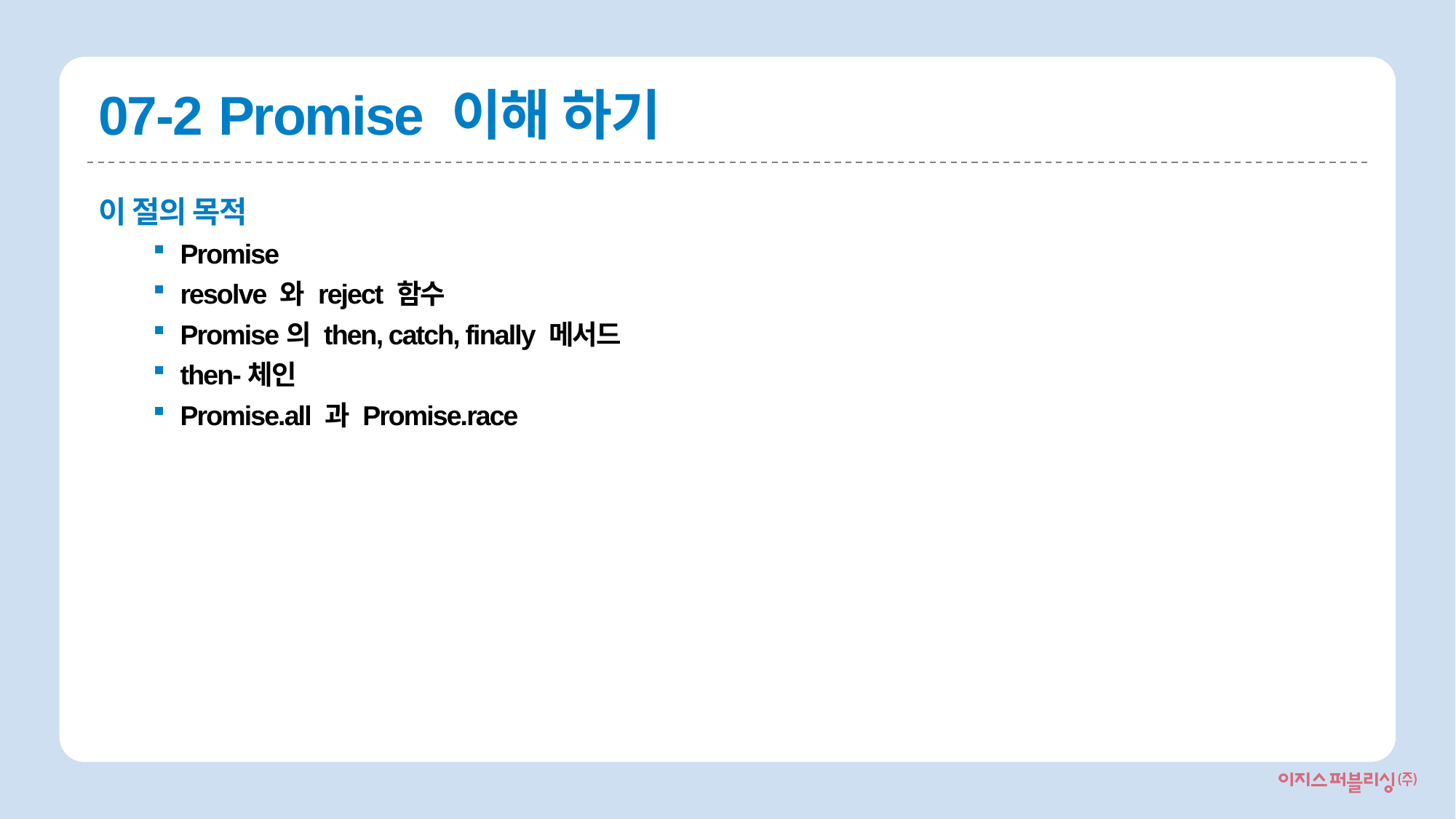

# 07-2 Promise 이해 하기
이 절의 목적
Promise
resolve 와 reject 함수
Promise의 then, catch, finally 메서드
then-체인
Promise.all 과 Promise.race